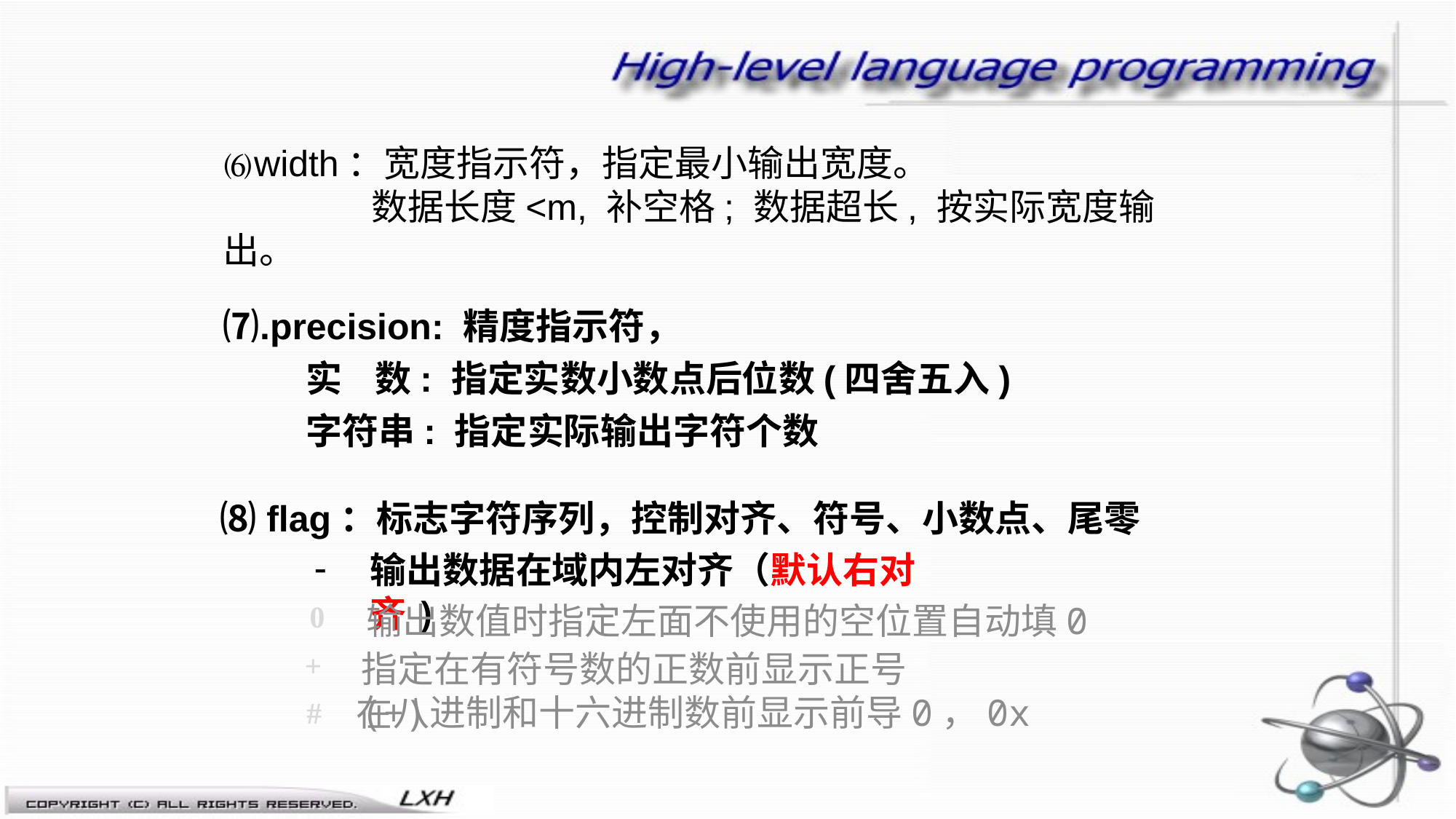

⑹width：宽度指示符，指定最小输出宽度。
                 数据长度<m, 补空格; 数据超长, 按实际宽度输出。
⑺.precision: 精度指示符，
         实    数: 指定实数小数点后位数(四舍五入)
         字符串: 指定实际输出字符个数
⑻ flag：标志字符序列，控制对齐、符号、小数点、尾零
-
输出数据在域内左对齐（默认右对齐)
输出数值时指定左面不使用的空位置自动填0
0
指定在有符号数的正数前显示正号(+)
+
在八进制和十六进制数前显示前导0，0x
#